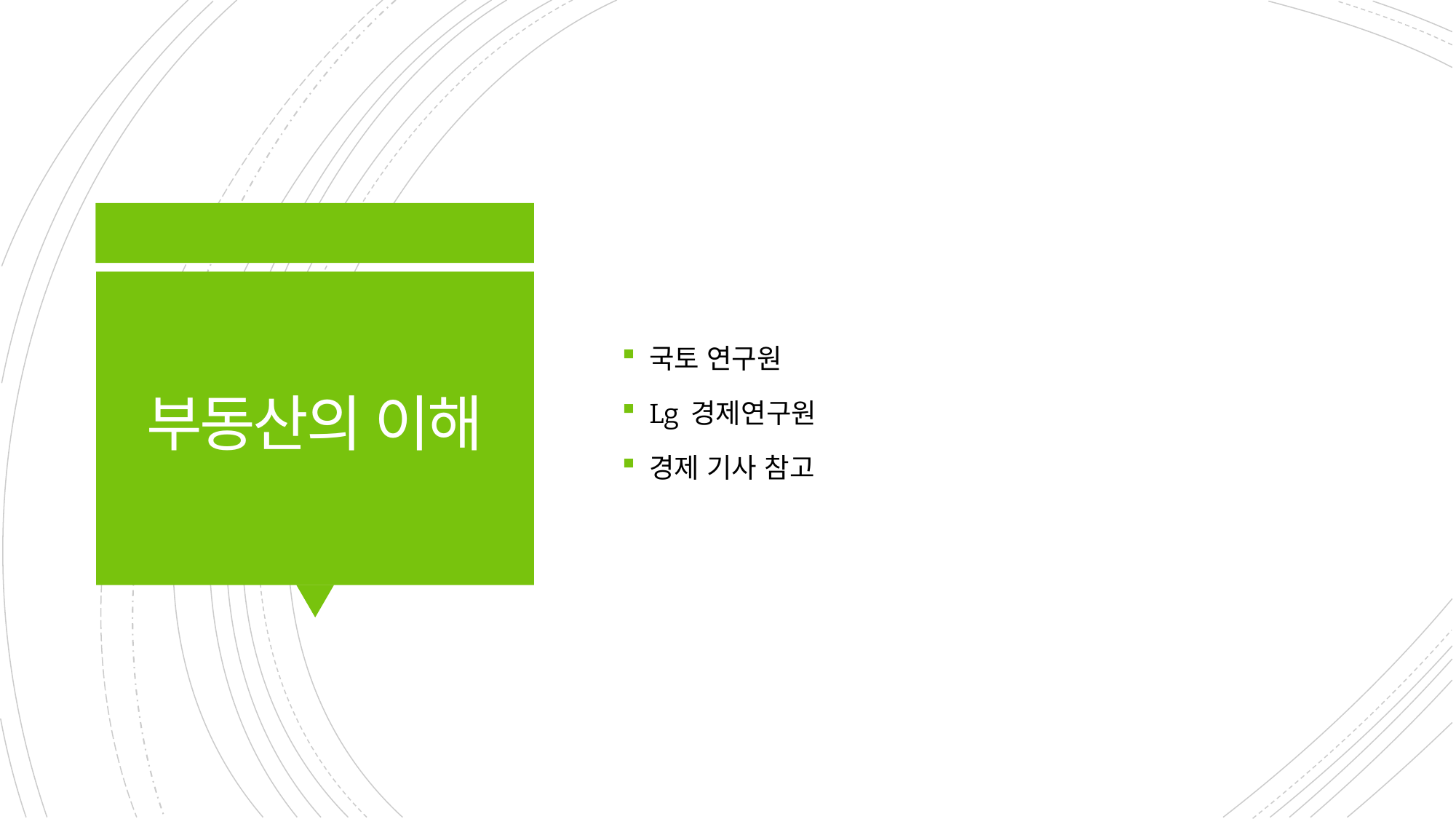

국토 연구원
Lg 경제연구원
경제 기사 참고
# 부동산의 이해